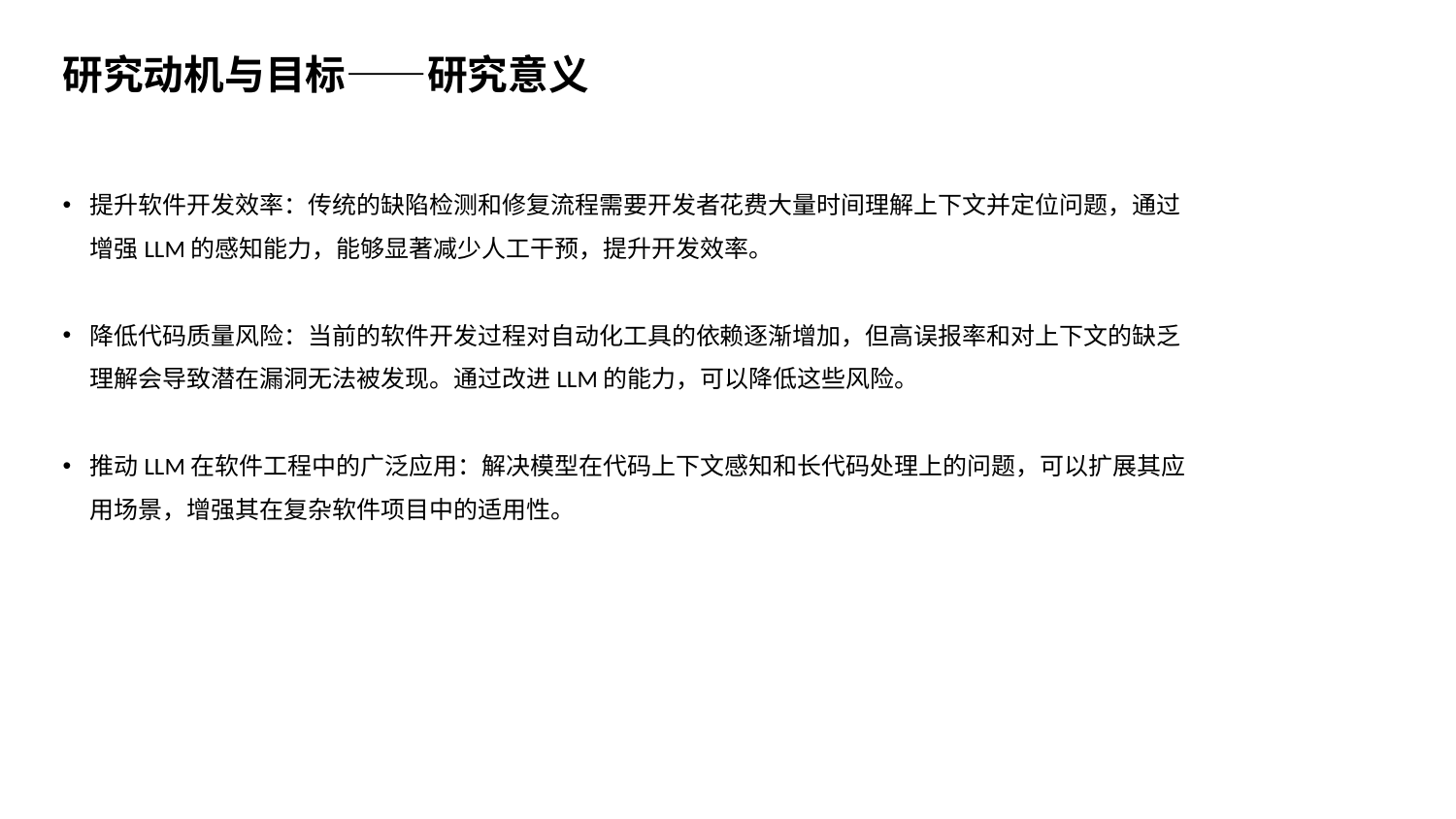

研究动机与目标——研究意义
提升软件开发效率：传统的缺陷检测和修复流程需要开发者花费大量时间理解上下文并定位问题，通过增强LLM的感知能力，能够显著减少人工干预，提升开发效率。

降低代码质量风险：当前的软件开发过程对自动化工具的依赖逐渐增加，但高误报率和对上下文的缺乏理解会导致潜在漏洞无法被发现。通过改进LLM的能力，可以降低这些风险。

推动LLM在软件工程中的广泛应用：解决模型在代码上下文感知和长代码处理上的问题，可以扩展其应用场景，增强其在复杂软件项目中的适用性。